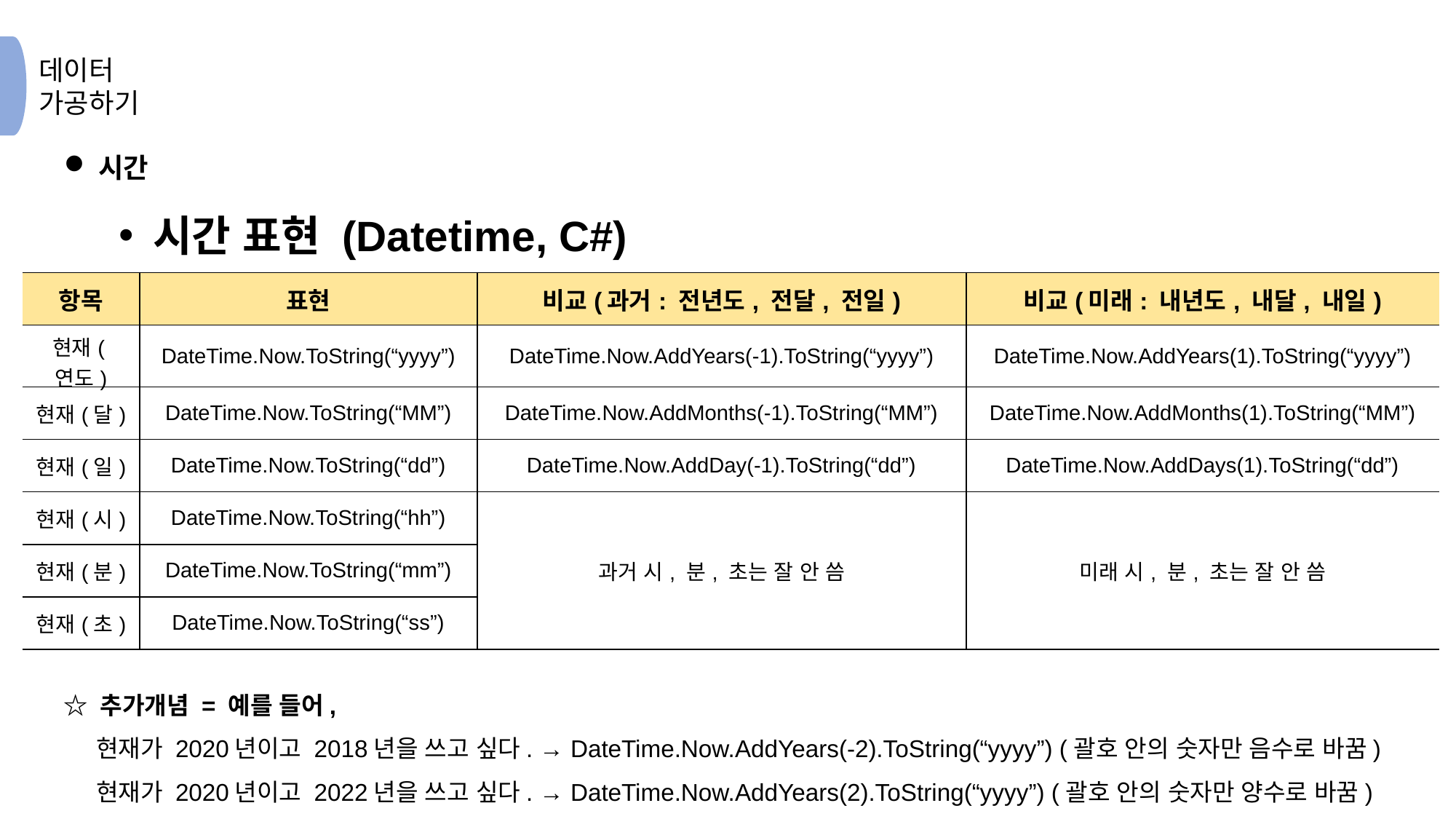

시간
시간 표현 (Datetime, C#)
| 항목 | 표현 | 비교(과거: 전년도, 전달, 전일) | 비교(미래: 내년도, 내달, 내일) |
| --- | --- | --- | --- |
| 현재(연도) | DateTime.Now.ToString(“yyyy”) | DateTime.Now.AddYears(-1).ToString(“yyyy”) | DateTime.Now.AddYears(1).ToString(“yyyy”) |
| 현재(달) | DateTime.Now.ToString(“MM”) | DateTime.Now.AddMonths(-1).ToString(“MM”) | DateTime.Now.AddMonths(1).ToString(“MM”) |
| 현재(일) | DateTime.Now.ToString(“dd”) | DateTime.Now.AddDay(-1).ToString(“dd”) | DateTime.Now.AddDays(1).ToString(“dd”) |
| 현재(시) | DateTime.Now.ToString(“hh”) | 과거 시, 분, 초는 잘 안 씀 | 미래 시, 분, 초는 잘 안 씀 |
| 현재(분) | DateTime.Now.ToString(“mm”) |  |  |
| 현재(초) | DateTime.Now.ToString(“ss”) |  |  |
☆ 추가개념 = 예를 들어,
    현재가 2020년이고 2018년을 쓰고 싶다. → DateTime.Now.AddYears(-2).ToString(“yyyy”) (괄호 안의 숫자만 음수로 바꿈)
    현재가 2020년이고 2022년을 쓰고 싶다. → DateTime.Now.AddYears(2).ToString(“yyyy”) (괄호 안의 숫자만 양수로 바꿈)